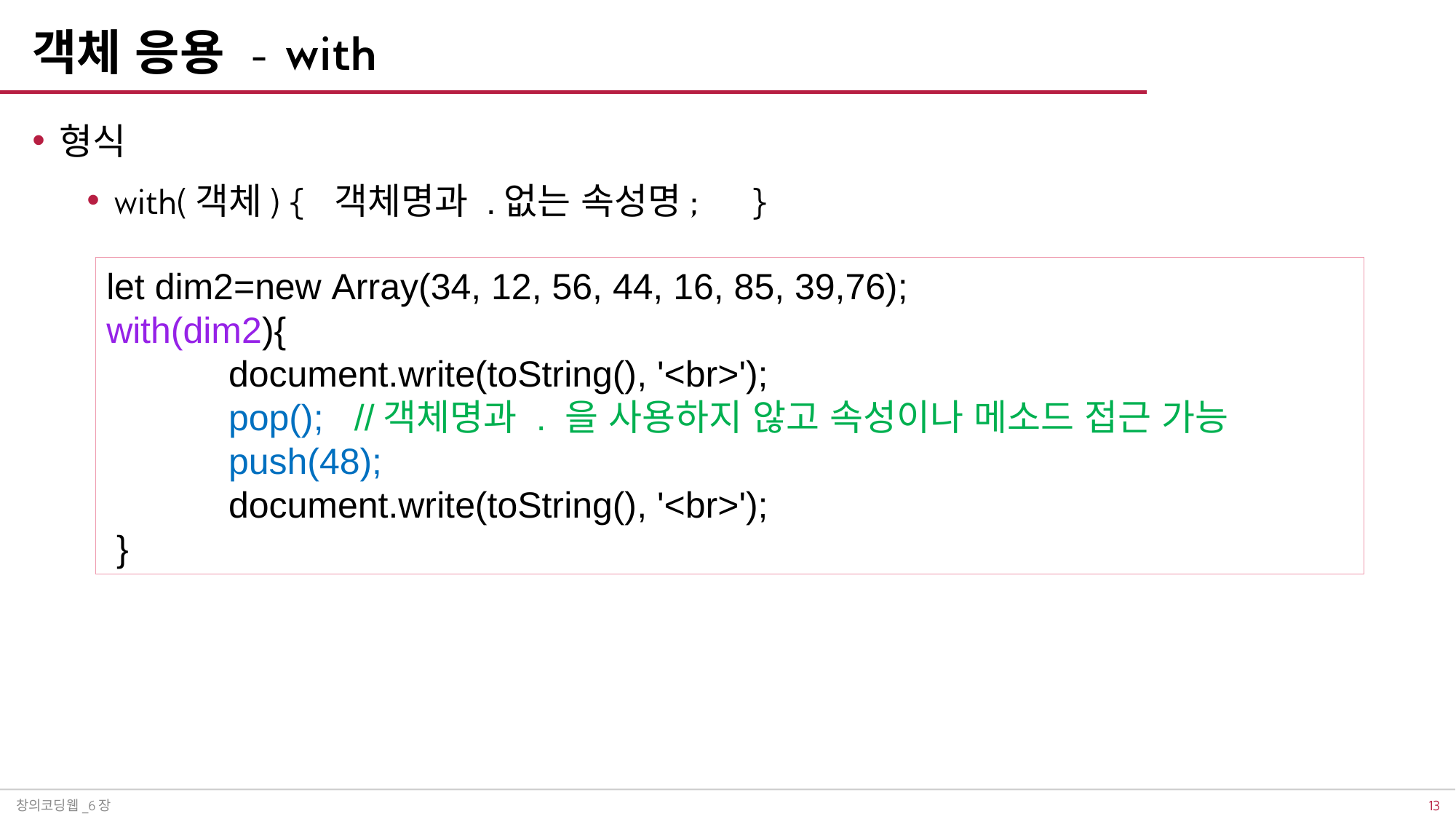

# 객체 응용 - with
형식
with(객체) {  객체명과 .없는 속성명;     }
let dim2=new Array(34, 12, 56, 44, 16, 85, 39,76);
with(dim2){
            document.write(toString(), '<br>');
            pop();   //객체명과 . 을 사용하지 않고 속성이나 메소드 접근 가능
            push(48);
            document.write(toString(), '<br>');
 }
13
창의코딩웹_6장